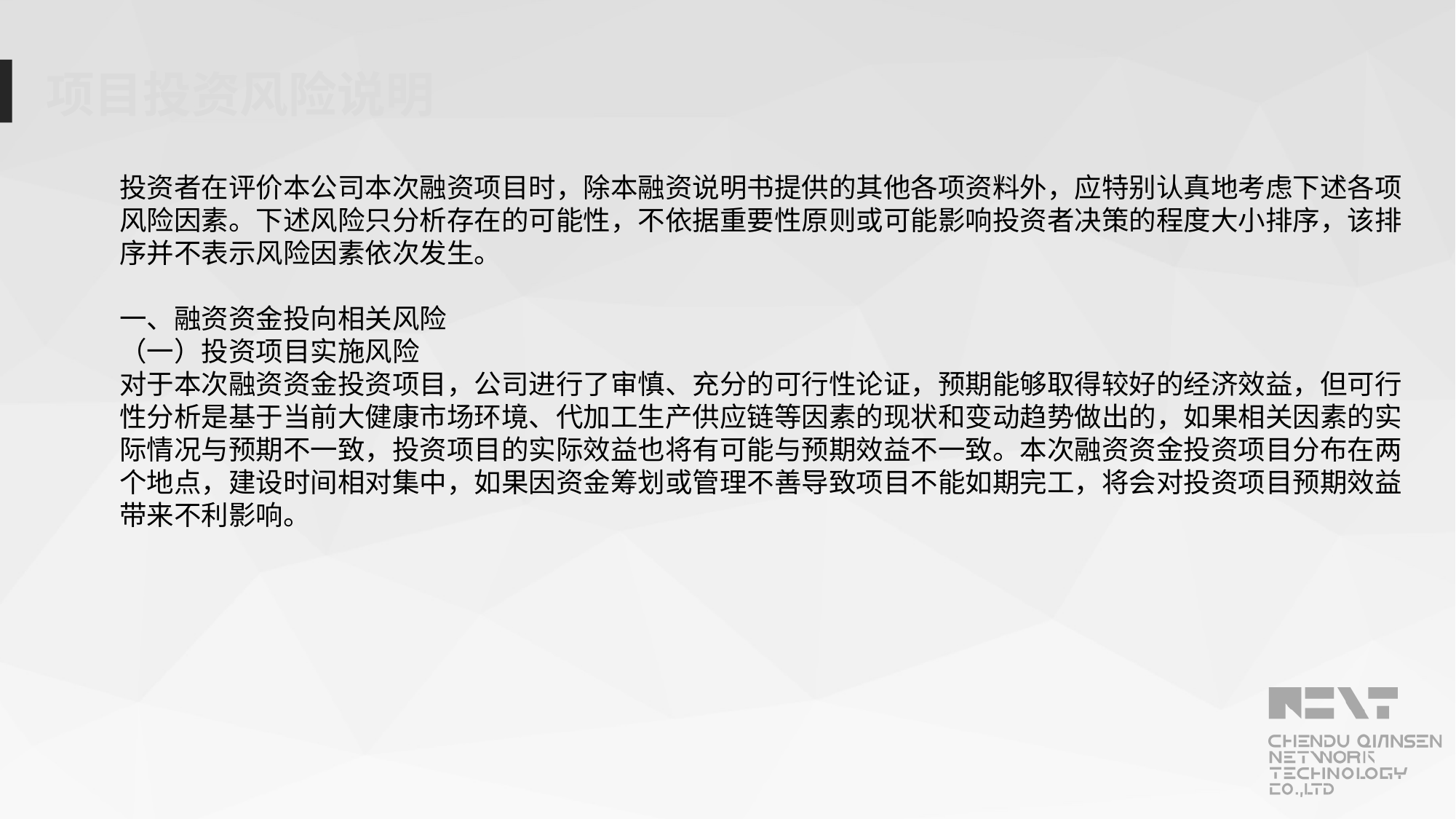

项目投资风险说明
投资者在评价本公司本次融资项目时，除本融资说明书提供的其他各项资料外，应特别认真地考虑下述各项风险因素。下述风险只分析存在的可能性，不依据重要性原则或可能影响投资者决策的程度大小排序，该排序并不表示风险因素依次发生。

一、融资资金投向相关风险
（一）投资项目实施风险
对于本次融资资金投资项目，公司进行了审慎、充分的可行性论证，预期能够取得较好的经济效益，但可行性分析是基于当前大健康市场环境、代加工生产供应链等因素的现状和变动趋势做出的，如果相关因素的实际情况与预期不一致，投资项目的实际效益也将有可能与预期效益不一致。本次融资资金投资项目分布在两个地点，建设时间相对集中，如果因资金筹划或管理不善导致项目不能如期完工，将会对投资项目预期效益带来不利影响。